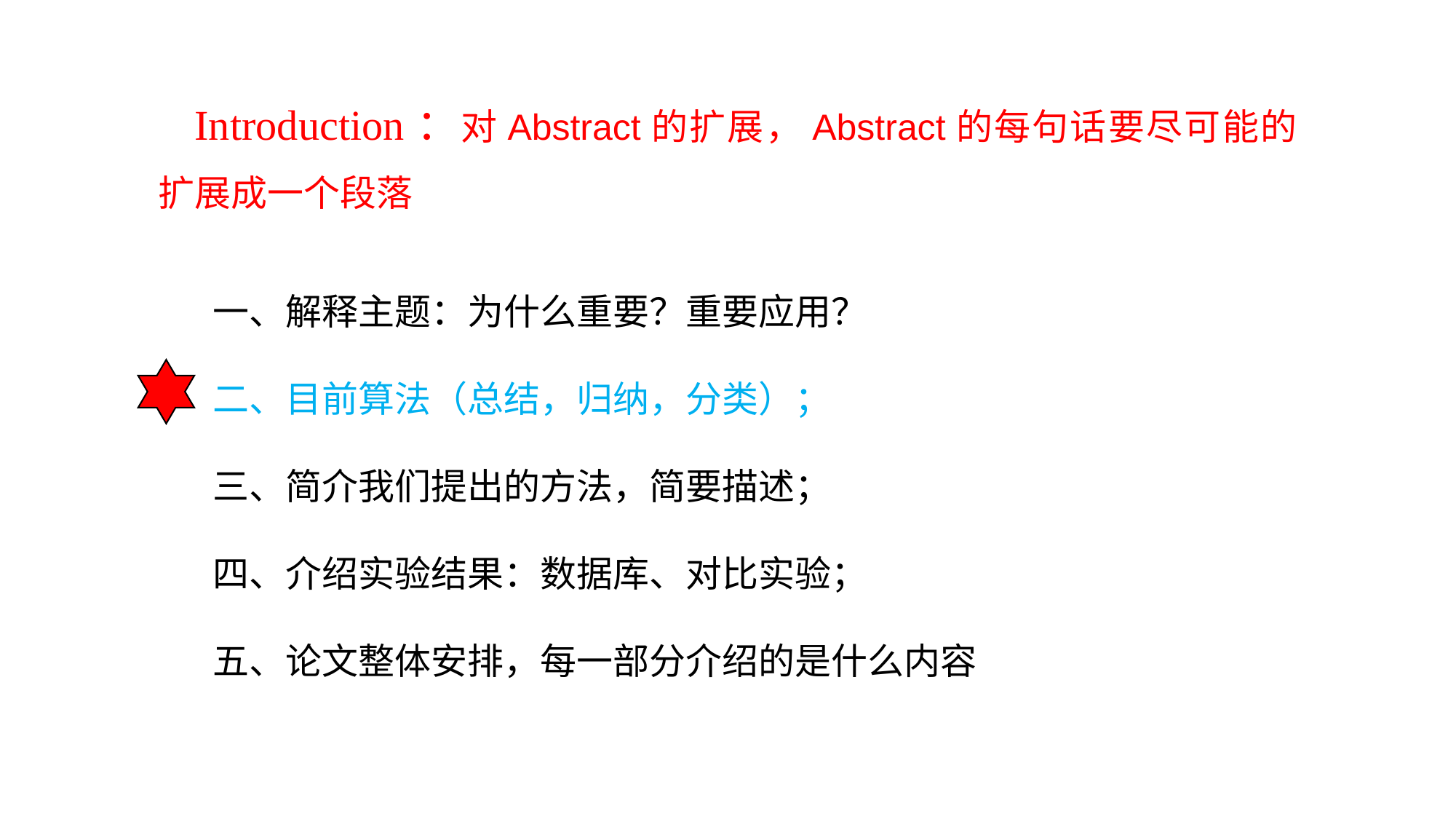

Introduction：对Abstract的扩展，Abstract的每句话要尽可能的扩展成一个段落
一、解释主题：为什么重要？重要应用？
二、目前算法（总结，归纳，分类）；
三、简介我们提出的方法，简要描述；
四、介绍实验结果：数据库、对比实验；
五、论文整体安排，每一部分介绍的是什么内容